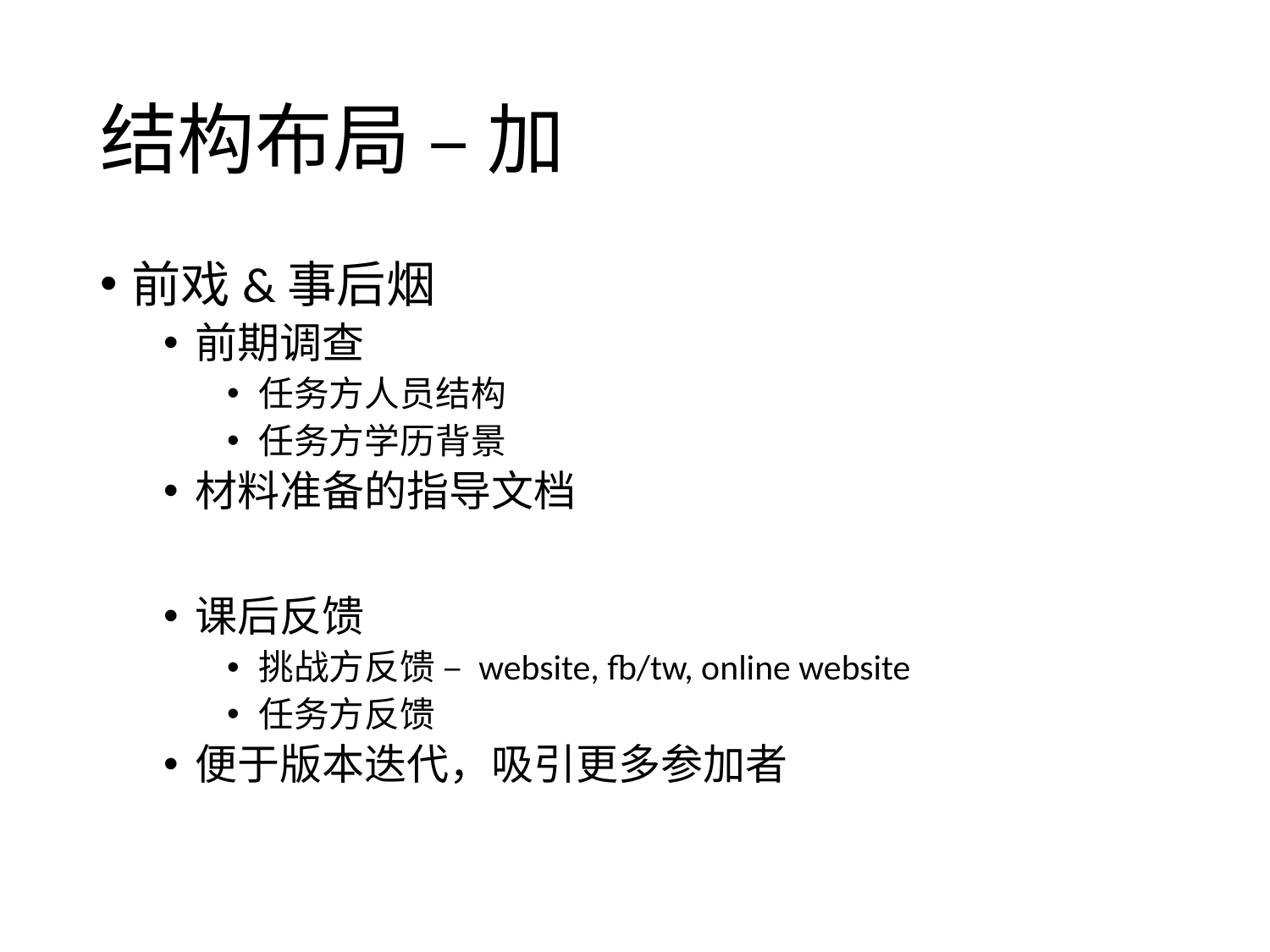

# 结构布局 – 加
前戏&事后烟
前期调查
任务方人员结构
任务方学历背景
材料准备的指导文档

课后反馈
挑战方反馈 – website, fb/tw, online website
任务方反馈
便于版本迭代，吸引更多参加者